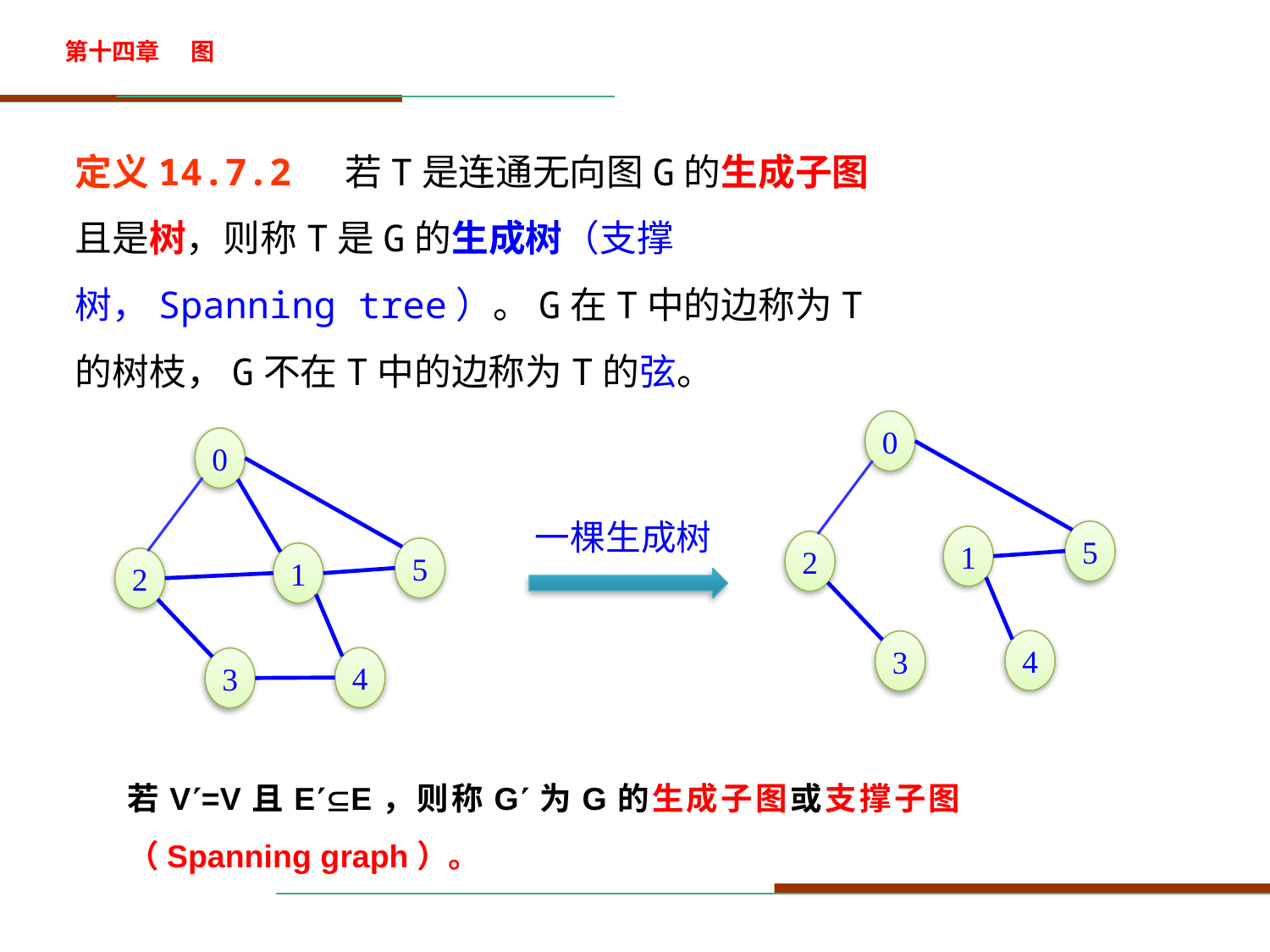

定义14.7.2  若T是连通无向图G的生成子图且是树，则称T是G的生成树（支撑树，Spanning tree）。G在T中的边称为T的树枝，G不在T中的边称为T的弦。
0

5
1
2
4
3
0

5
1
2
4
3
一棵生成树

若V′=V且E′⊆E，则称G′为G的生成子图或支撑子图（Spanning graph）。